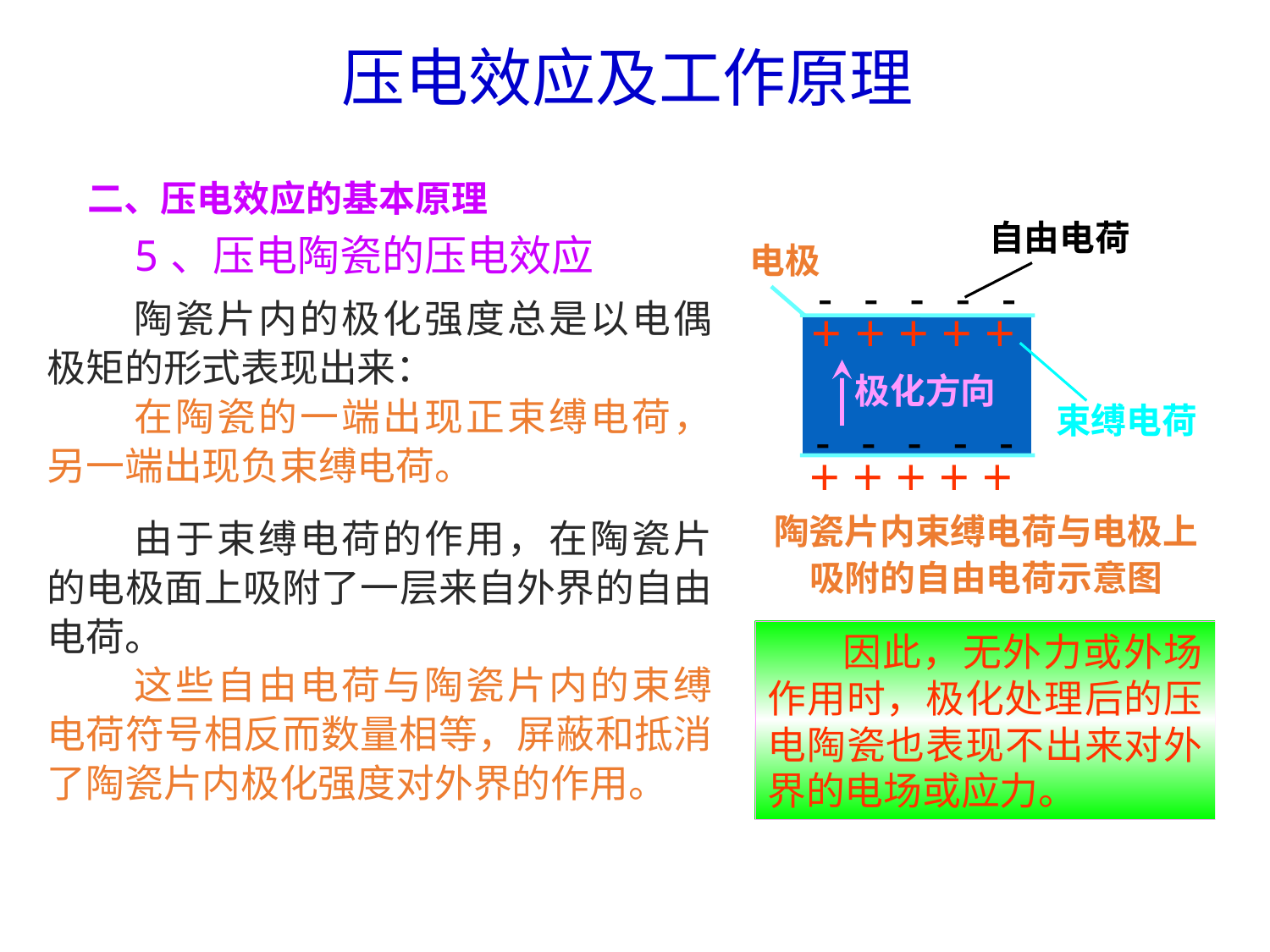

压电效应及工作原理
二、压电效应的基本原理
5、压电陶瓷的压电效应
自由电荷
电极

-   -   -   -   -
＋ ＋ ＋ ＋ ＋

极化方向
束缚电荷
-   -   -   -   -
＋ ＋ ＋ ＋ ＋

陶瓷片内束缚电荷与电极上
吸附的自由电荷示意图
陶瓷片内的极化强度总是以电偶极矩的形式表现出来：
在陶瓷的一端出现正束缚电荷，另一端出现负束缚电荷。
由于束缚电荷的作用，在陶瓷片的电极面上吸附了一层来自外界的自由电荷。
这些自由电荷与陶瓷片内的束缚电荷符号相反而数量相等，屏蔽和抵消了陶瓷片内极化强度对外界的作用。
因此，无外力或外场作用时，极化处理后的压电陶瓷也表现不出来对外界的电场或应力。